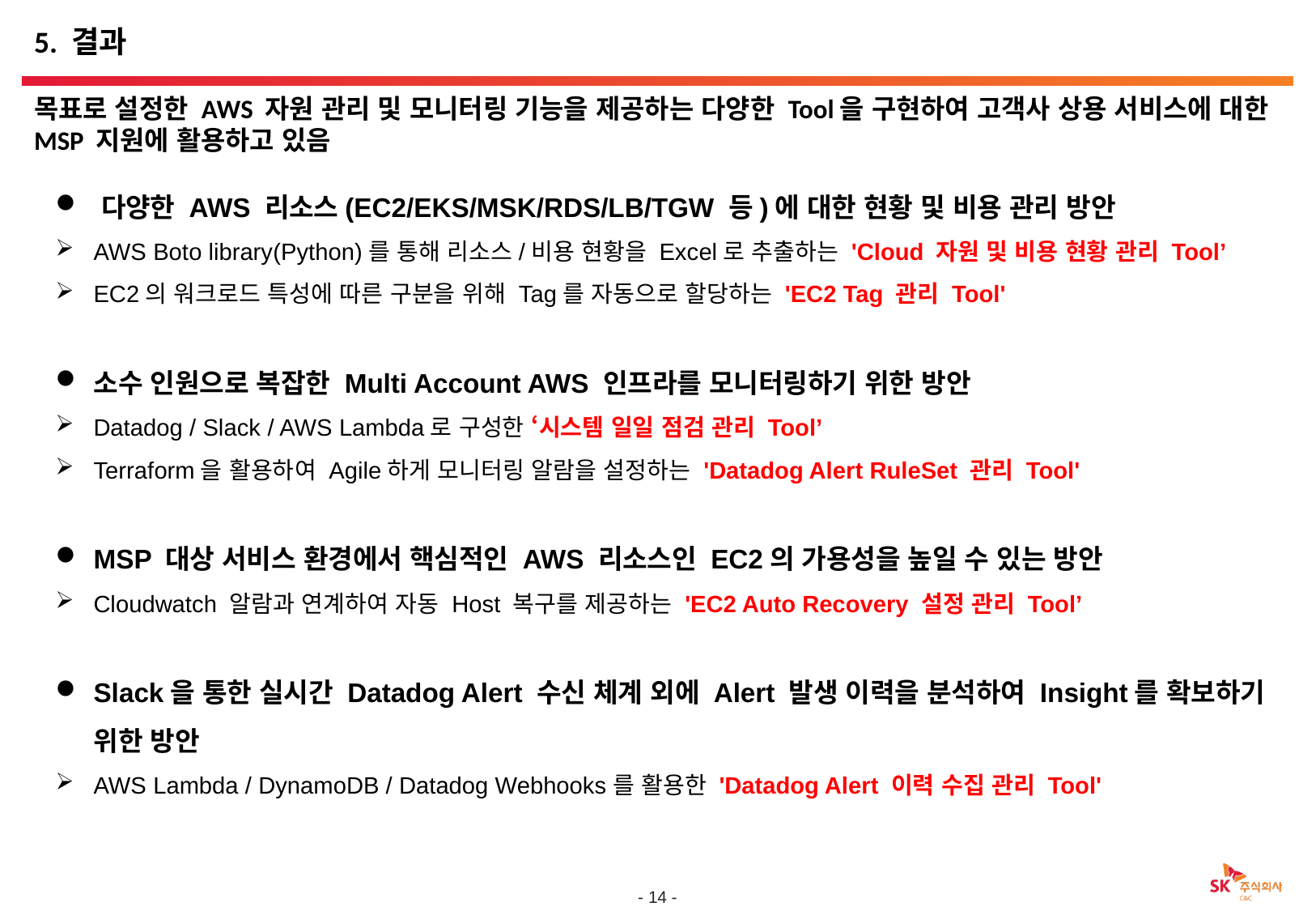

# 5. 결과
목표로 설정한 AWS 자원 관리 및 모니터링 기능을 제공하는 다양한 Tool을 구현하여 고객사 상용 서비스에 대한 MSP 지원에 활용하고 있음
다양한 AWS 리소스(EC2/EKS/MSK/RDS/LB/TGW 등)에 대한 현황 및 비용 관리 방안
AWS Boto library(Python)를 통해 리소스/비용 현황을 Excel로 추출하는 'Cloud 자원 및 비용 현황 관리 Tool’
EC2의 워크로드 특성에 따른 구분을 위해 Tag를 자동으로 할당하는 'EC2 Tag 관리 Tool'

소수 인원으로 복잡한 Multi Account AWS 인프라를 모니터링하기 위한 방안
Datadog / Slack / AWS Lambda로 구성한 ‘시스템 일일 점검 관리 Tool’
Terraform을 활용하여 Agile하게 모니터링 알람을 설정하는 'Datadog Alert RuleSet 관리 Tool'

MSP 대상 서비스 환경에서 핵심적인 AWS 리소스인 EC2의 가용성을 높일 수 있는 방안
Cloudwatch 알람과 연계하여 자동 Host 복구를 제공하는 'EC2 Auto Recovery 설정 관리 Tool’

Slack을 통한 실시간 Datadog Alert 수신 체계 외에 Alert 발생 이력을 분석하여 Insight를 확보하기 위한 방안
AWS Lambda / DynamoDB / Datadog Webhooks를 활용한 'Datadog Alert 이력 수집 관리 Tool'